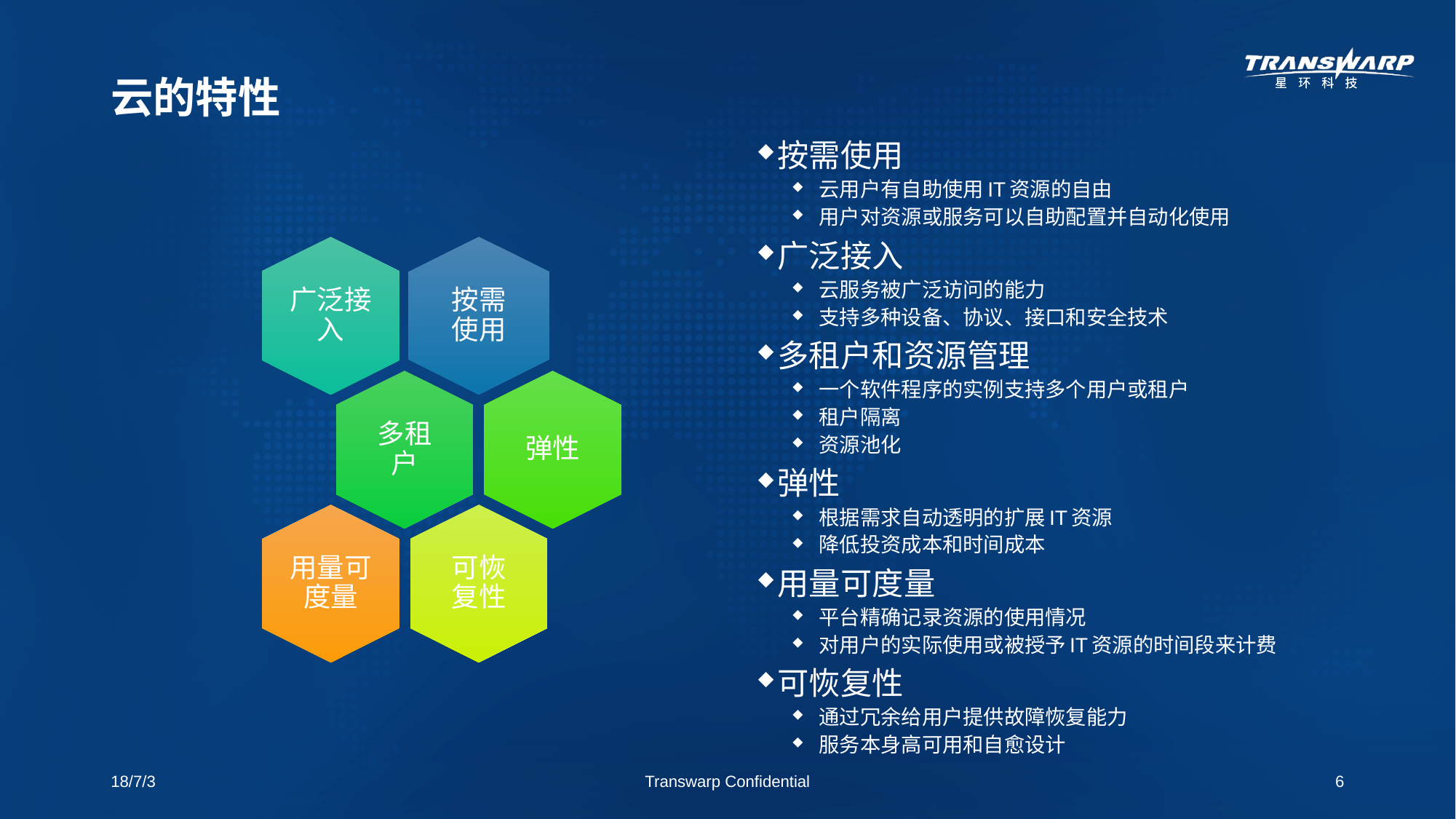

# 云的特性
按需使用
云用户有自助使用IT资源的自由
用户对资源或服务可以自助配置并自动化使用
广泛接入
云服务被广泛访问的能力
支持多种设备、协议、接口和安全技术
多租户和资源管理
一个软件程序的实例支持多个用户或租户
租户隔离
资源池化
弹性
根据需求自动透明的扩展IT资源
降低投资成本和时间成本
用量可度量
平台精确记录资源的使用情况
对用户的实际使用或被授予IT资源的时间段来计费
可恢复性
通过冗余给用户提供故障恢复能力
服务本身高可用和自愈设计

按需使用
广泛接入
多租户
弹性
可恢复性
用量可度量
18/7/3
Transwarp Confidential
6